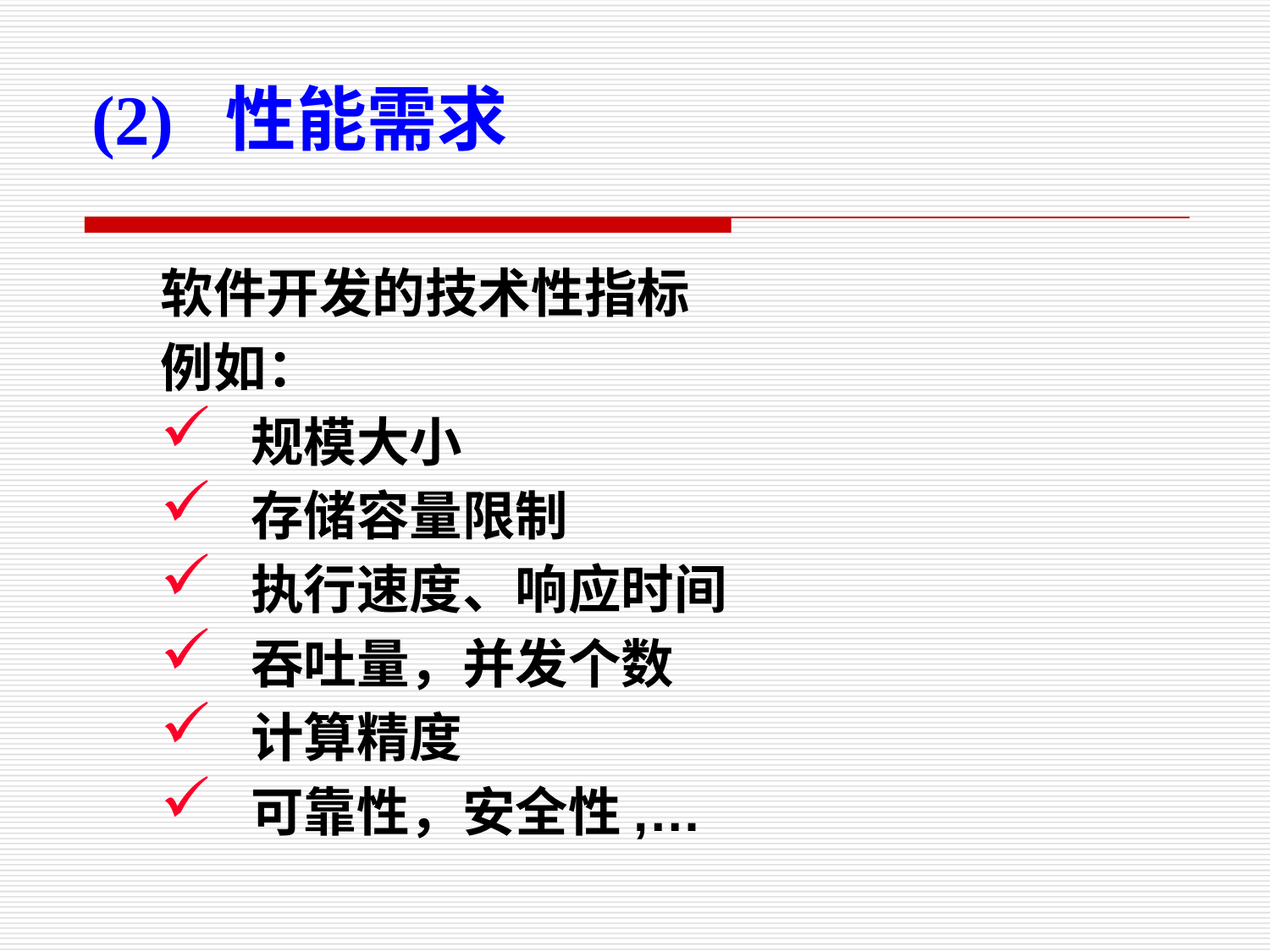

(2)  性能需求
软件开发的技术性指标
例如：
 规模大小
 存储容量限制
 执行速度、响应时间
 吞吐量，并发个数
 计算精度
 可靠性，安全性,…